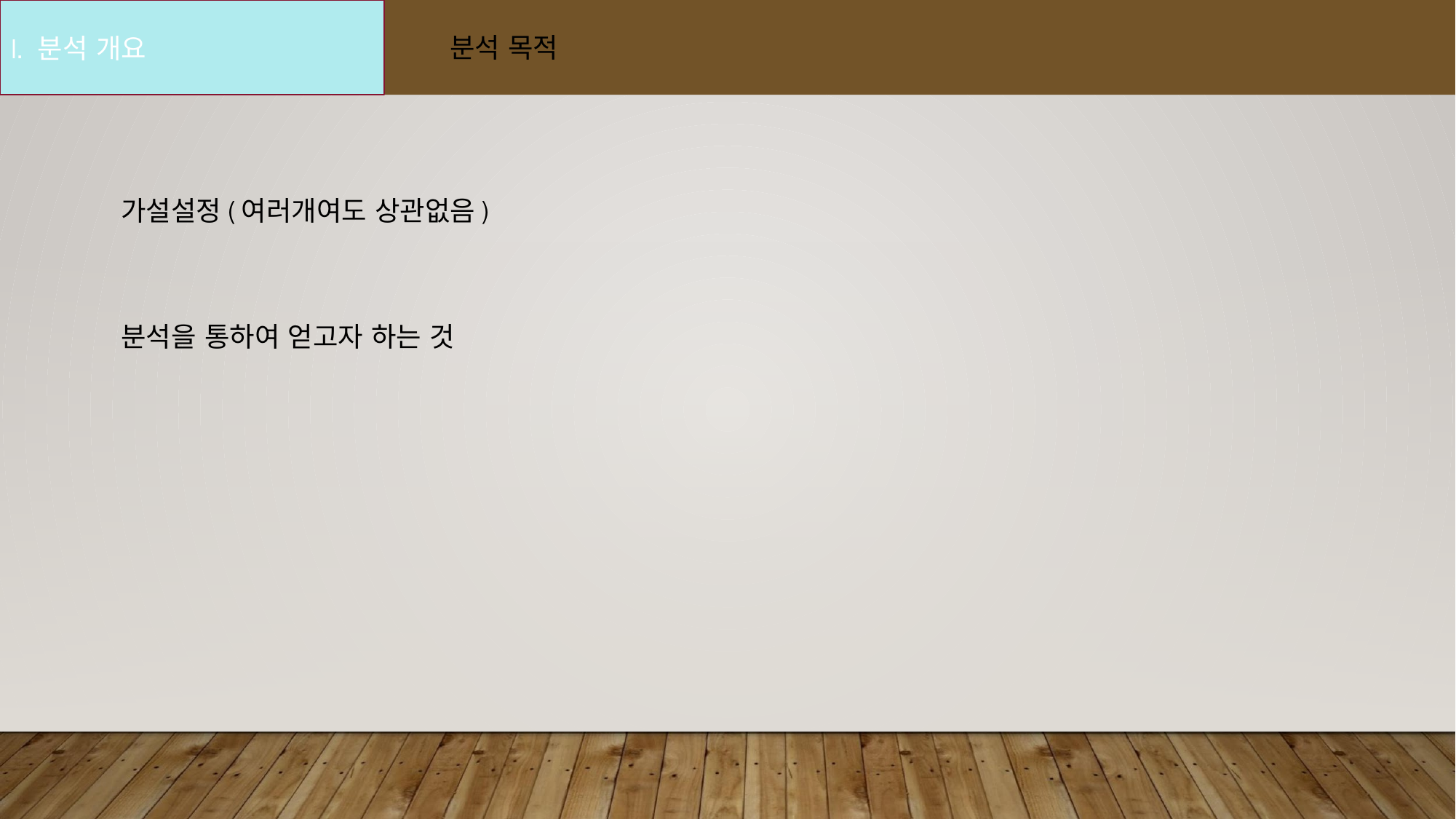

I. 분석 개요
분석 목적
가설설정(여러개여도 상관없음)
분석을 통하여 얻고자 하는 것